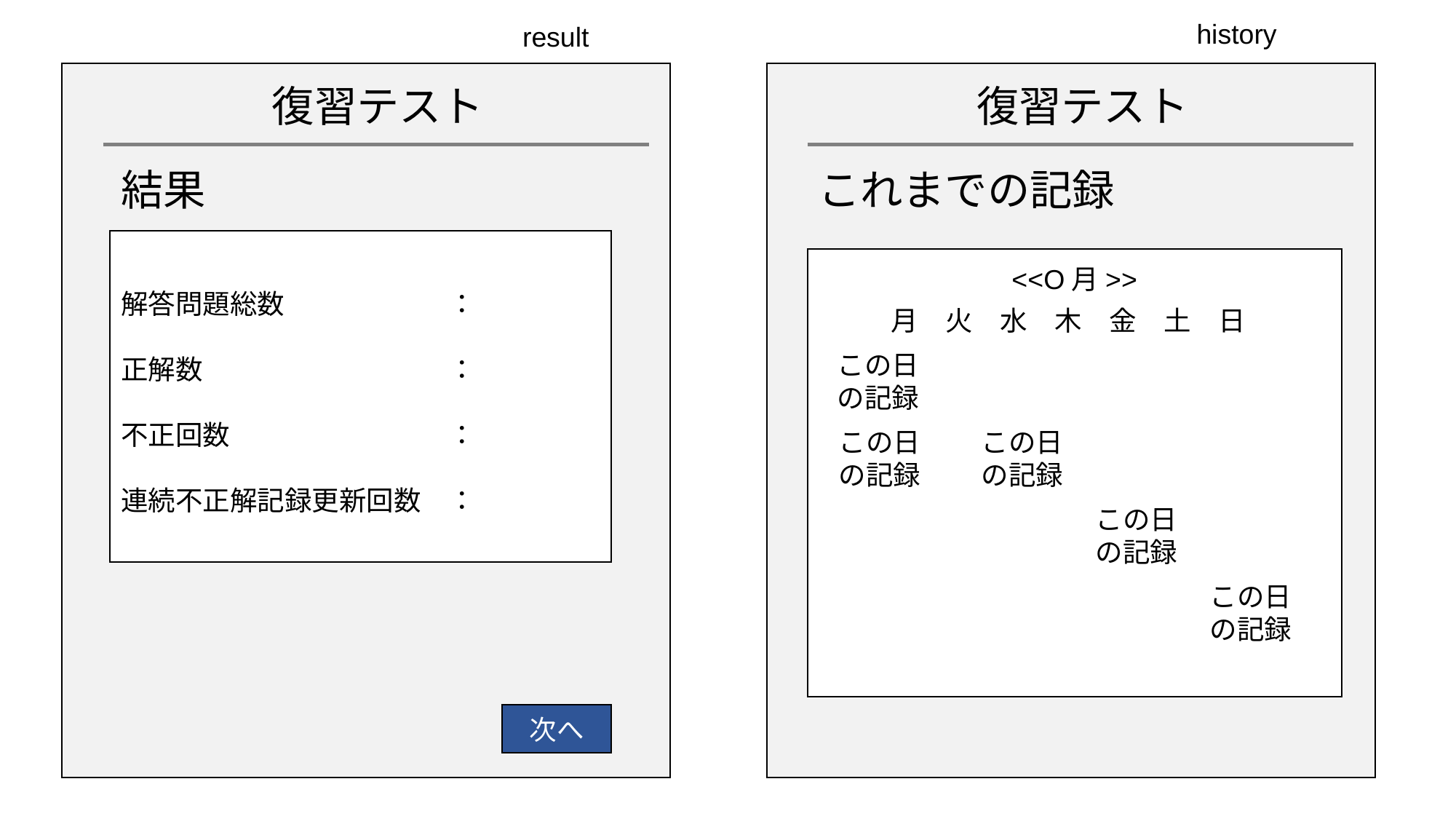

history

復習テスト
これまでの記録

<<O月>>
月　火　水　木　金　土　日
この日の記録
この日の記録
この日の記録
この日の記録
この日の記録
result

復習テスト
結果
題
解答問題総数　　　　　　：
正解数　　　　　　　　　：
不正回数　　　　　　　　：
連続不正解記録更新回数　：
次へ